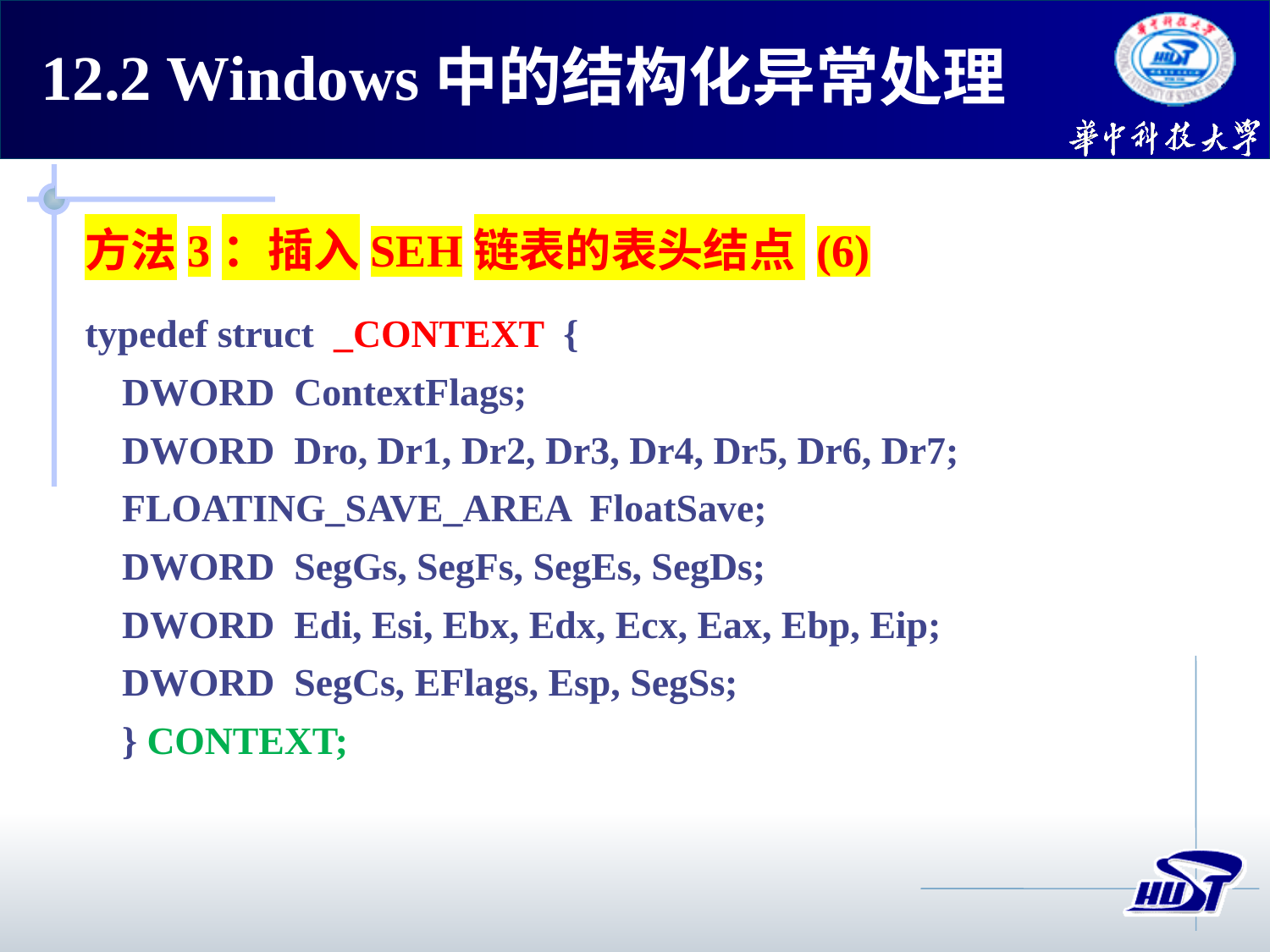

12.2 Windows中的结构化异常处理
方法3：插入SEH链表的表头结点 (6)
typedef struct  _CONTEXT  {
DWORD  ContextFlags;
DWORD  Dro, Dr1, Dr2, Dr3, Dr4, Dr5, Dr6, Dr7;
FLOATING_SAVE_AREA  FloatSave;
DWORD  SegGs, SegFs, SegEs, SegDs;
DWORD  Edi, Esi, Ebx, Edx, Ecx, Eax, Ebp, Eip;
DWORD  SegCs, EFlags, Esp, SegSs;
} CONTEXT;